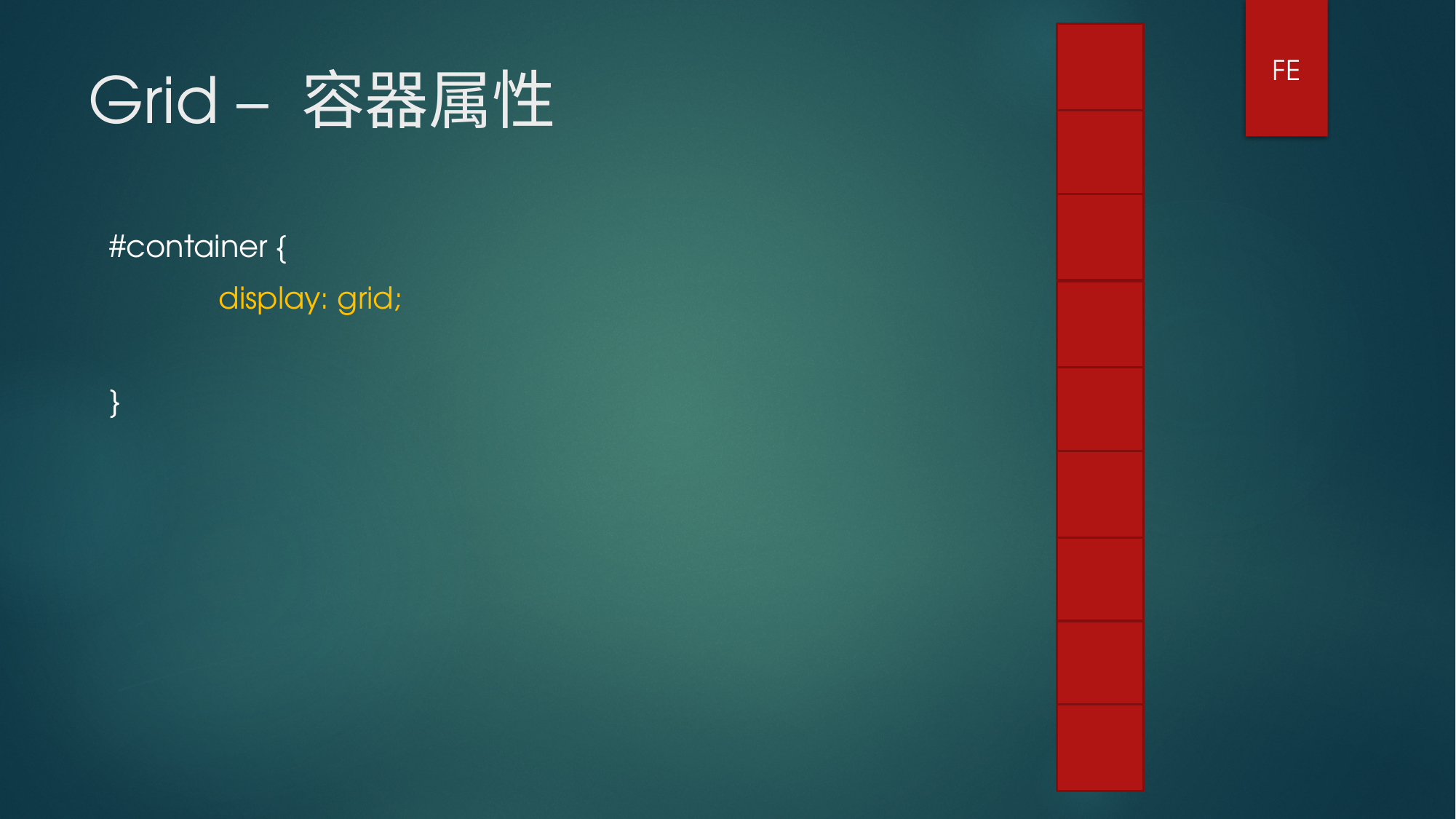

FE
# Grid – 容器属性

#container {
	display: grid;

}